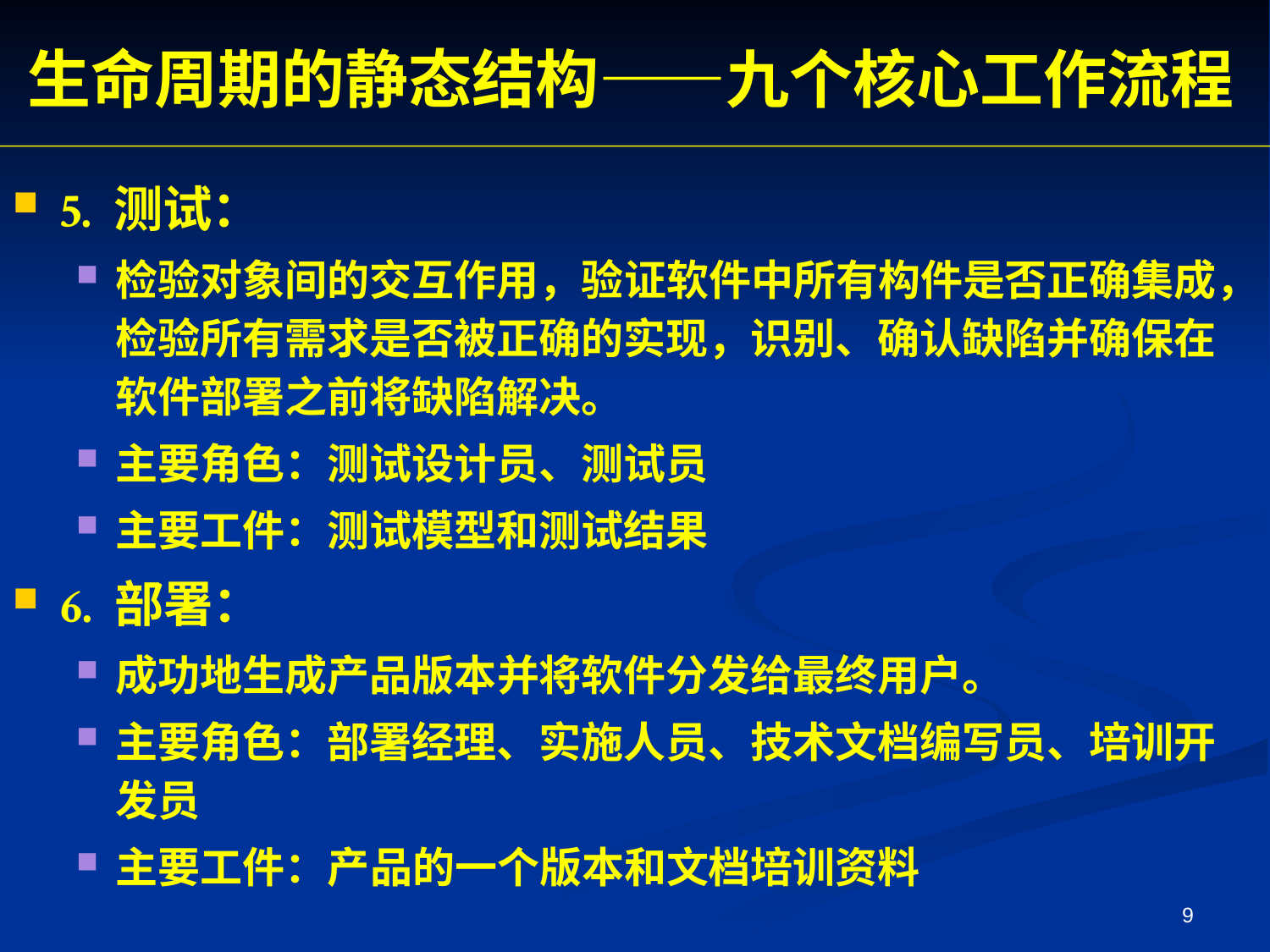

生命周期的静态结构——九个核心工作流程

5. 测试：
检验对象间的交互作用，验证软件中所有构件是否正确集成，检验所有需求是否被正确的实现，识别、确认缺陷并确保在软件部署之前将缺陷解决。
主要角色：测试设计员、测试员
主要工件：测试模型和测试结果
6. 部署：
成功地生成产品版本并将软件分发给最终用户。
主要角色：部署经理、实施人员、技术文档编写员、培训开发员
主要工件：产品的一个版本和文档培训资料
9